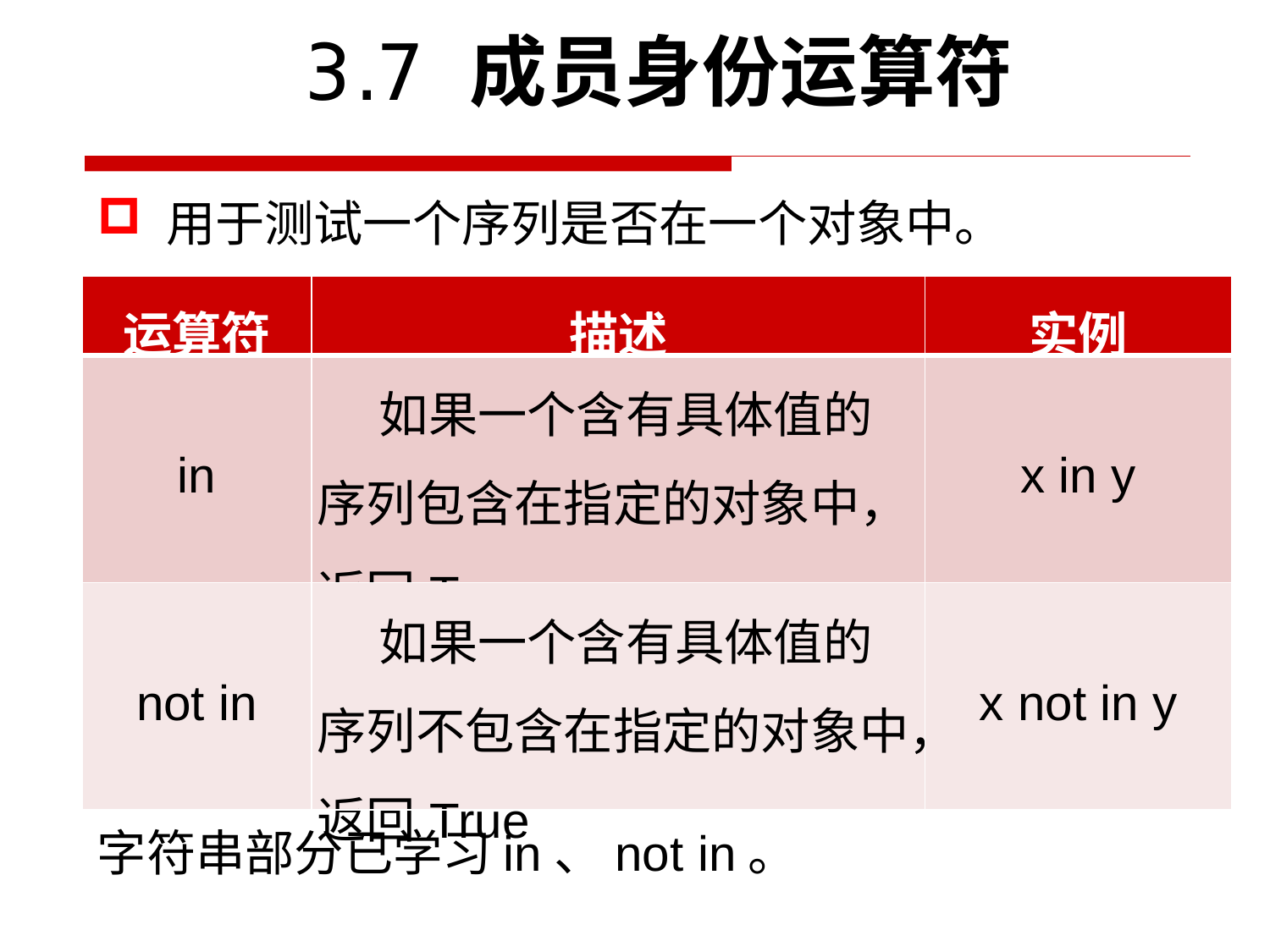

3.7 成员身份运算符
 用于测试一个序列是否在一个对象中。
| 运算符 | 描述 | 实例 |
| --- | --- | --- |
| in | 如果一个含有具体值的序列包含在指定的对象中，返回True | x in y |
| not in | 如果一个含有具体值的序列不包含在指定的对象中，返回True | x not in y |
字符串部分已学习in、not in。